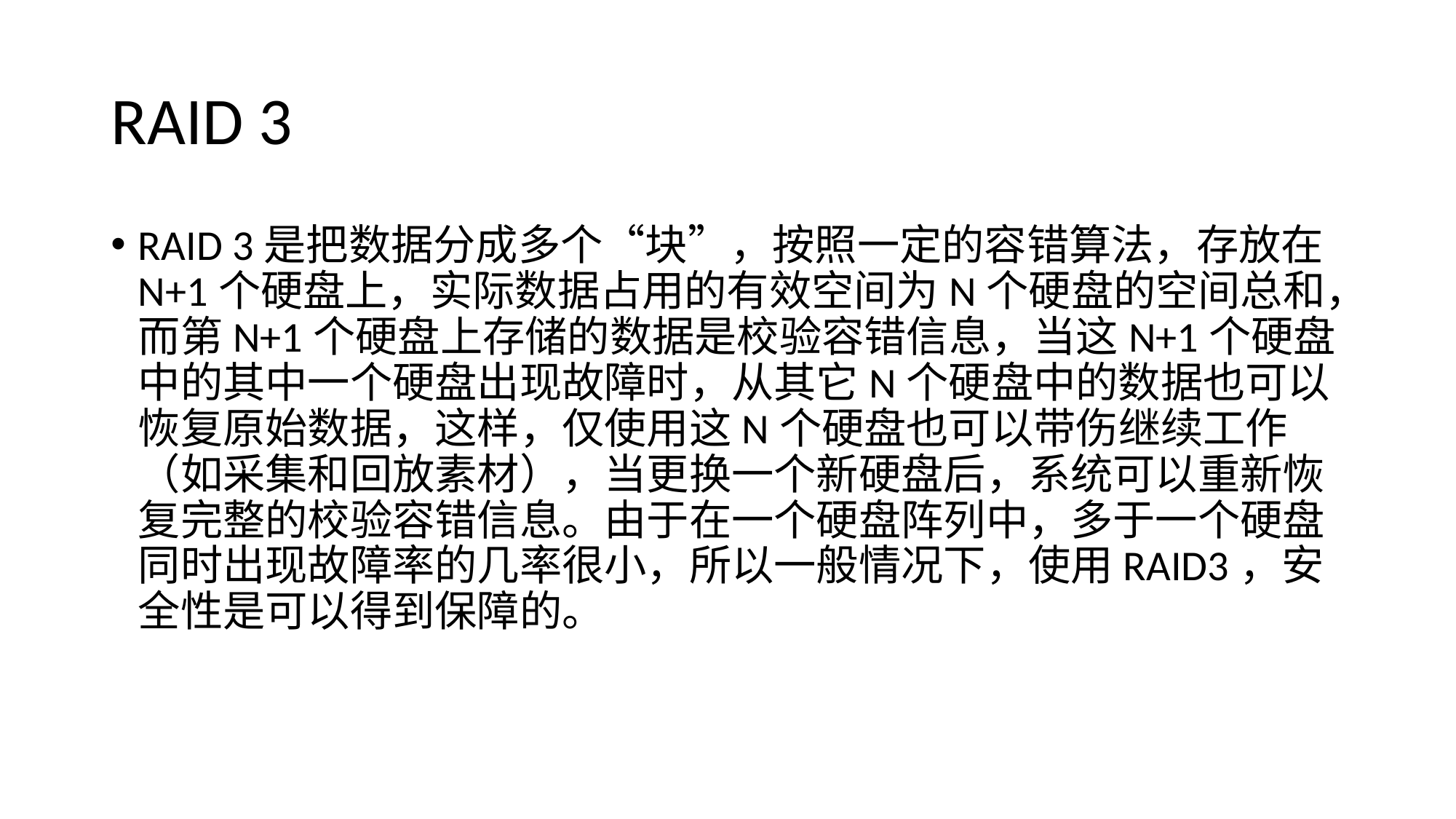

# RAID 3
RAID 3是把数据分成多个“块”，按照一定的容错算法，存放在N+1个硬盘上，实际数据占用的有效空间为N个硬盘的空间总和，而第N+1个硬盘上存储的数据是校验容错信息，当这N+1个硬盘中的其中一个硬盘出现故障时，从其它N个硬盘中的数据也可以恢复原始数据，这样，仅使用这N个硬盘也可以带伤继续工作（如采集和回放素材），当更换一个新硬盘后，系统可以重新恢复完整的校验容错信息。由于在一个硬盘阵列中，多于一个硬盘同时出现故障率的几率很小，所以一般情况下，使用RAID3，安全性是可以得到保障的。